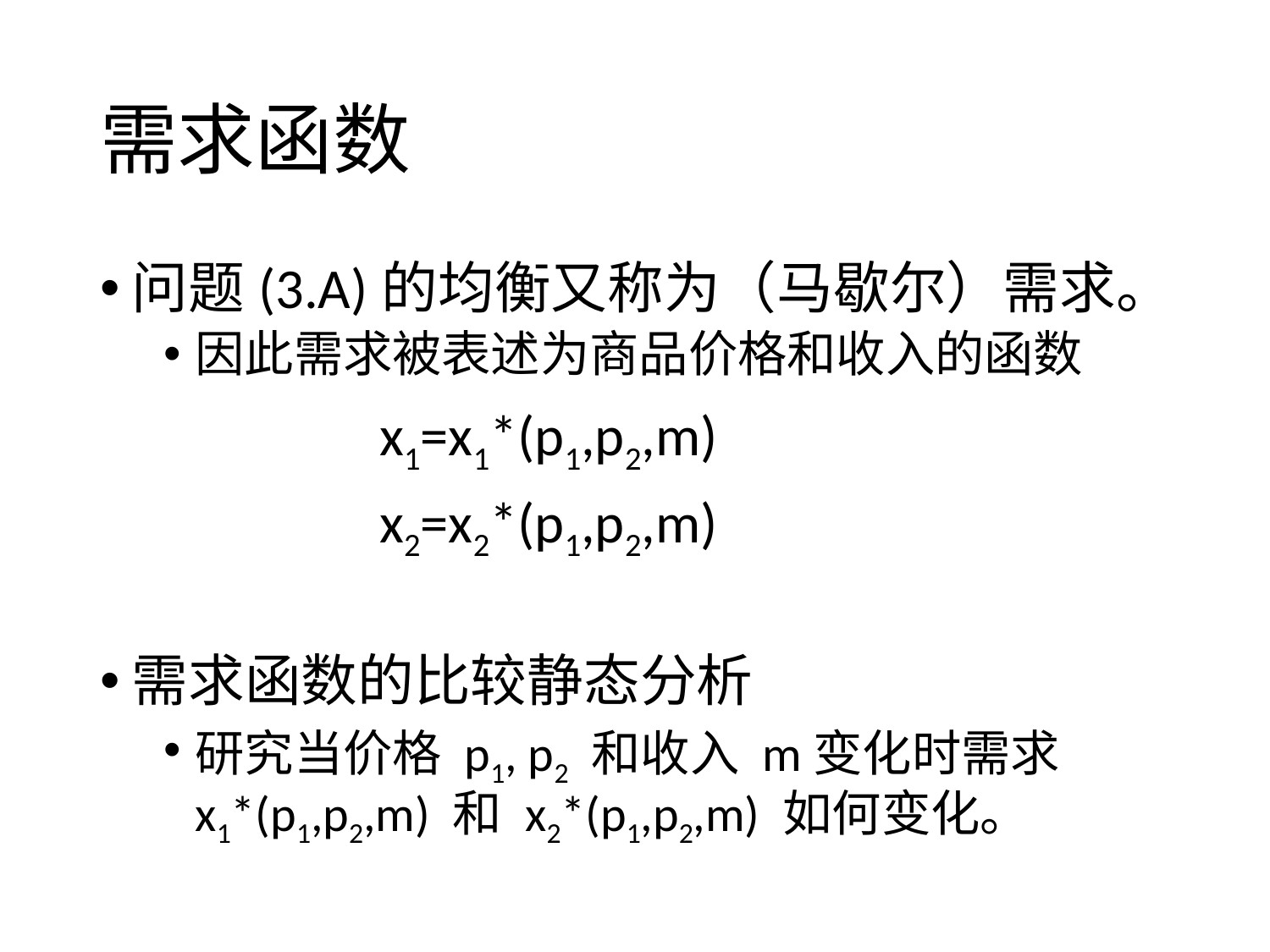

# 需求函数
问题(3.A)的均衡又称为（马歇尔）需求。
因此需求被表述为商品价格和收入的函数
                      x1=x1*(p1,p2,m)
                      x2=x2*(p1,p2,m)

需求函数的比较静态分析
研究当价格 p1, p2 和收入 m变化时需求x1*(p1,p2,m) 和 x2*(p1,p2,m) 如何变化。